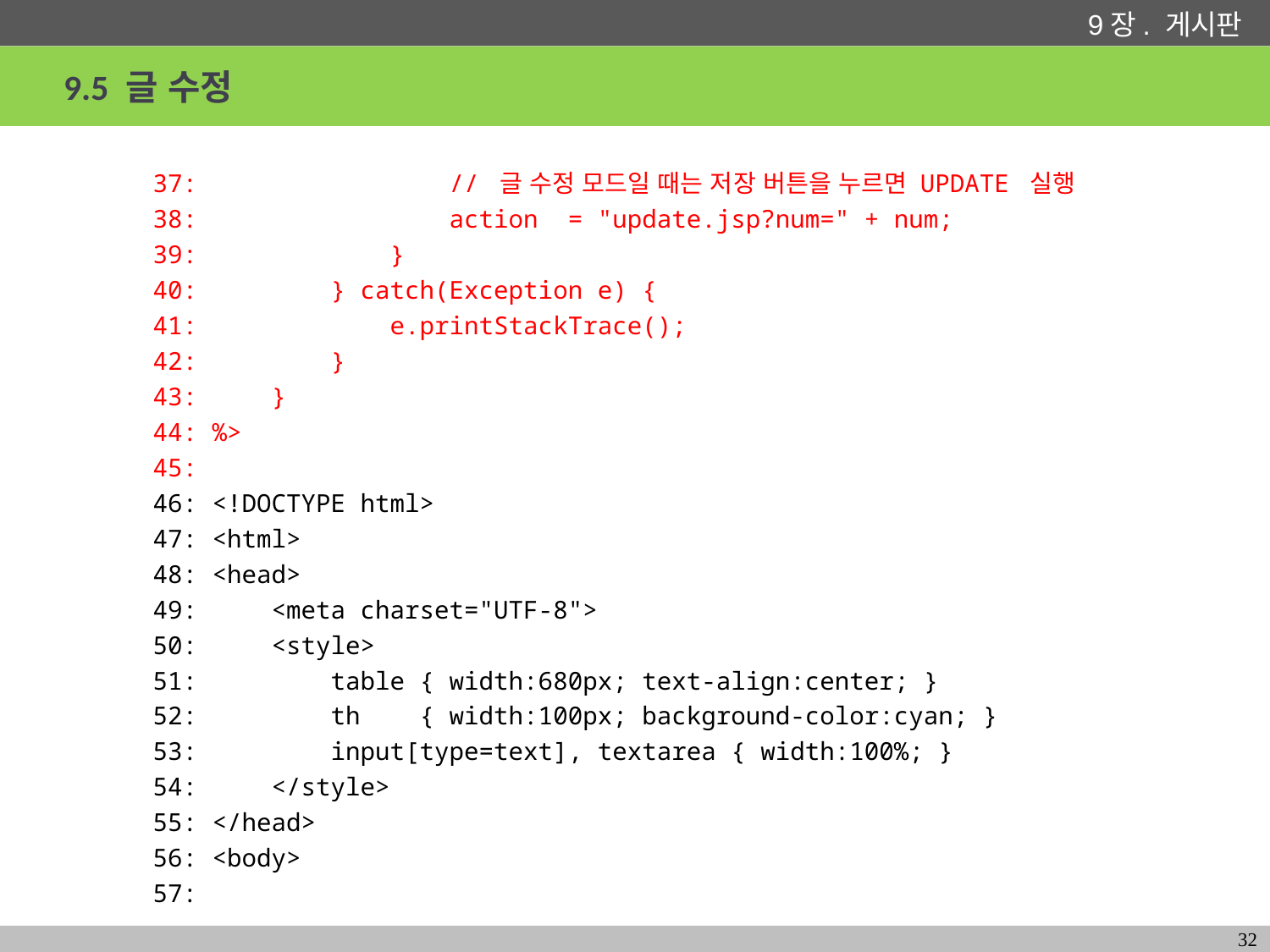

# 9.5 글 수정
 37:                 // 글 수정 모드일 때는 저장 버튼을 누르면 UPDATE 실행
 38:                 action  = "update.jsp?num=" + num;
 39:             }
 40:         } catch(Exception e) {
 41:             e.printStackTrace();
 42:         }
 43:     }
 44: %>
 45:
 46: <!DOCTYPE html>
 47: <html>
 48: <head>
 49:     <meta charset="UTF-8">
 50:     <style>
 51:         table { width:680px; text-align:center; }
 52:         th    { width:100px; background-color:cyan; }
 53:         input[type=text], textarea { width:100%; }
 54:     </style>
 55: </head>
 56: <body>
 57:
32